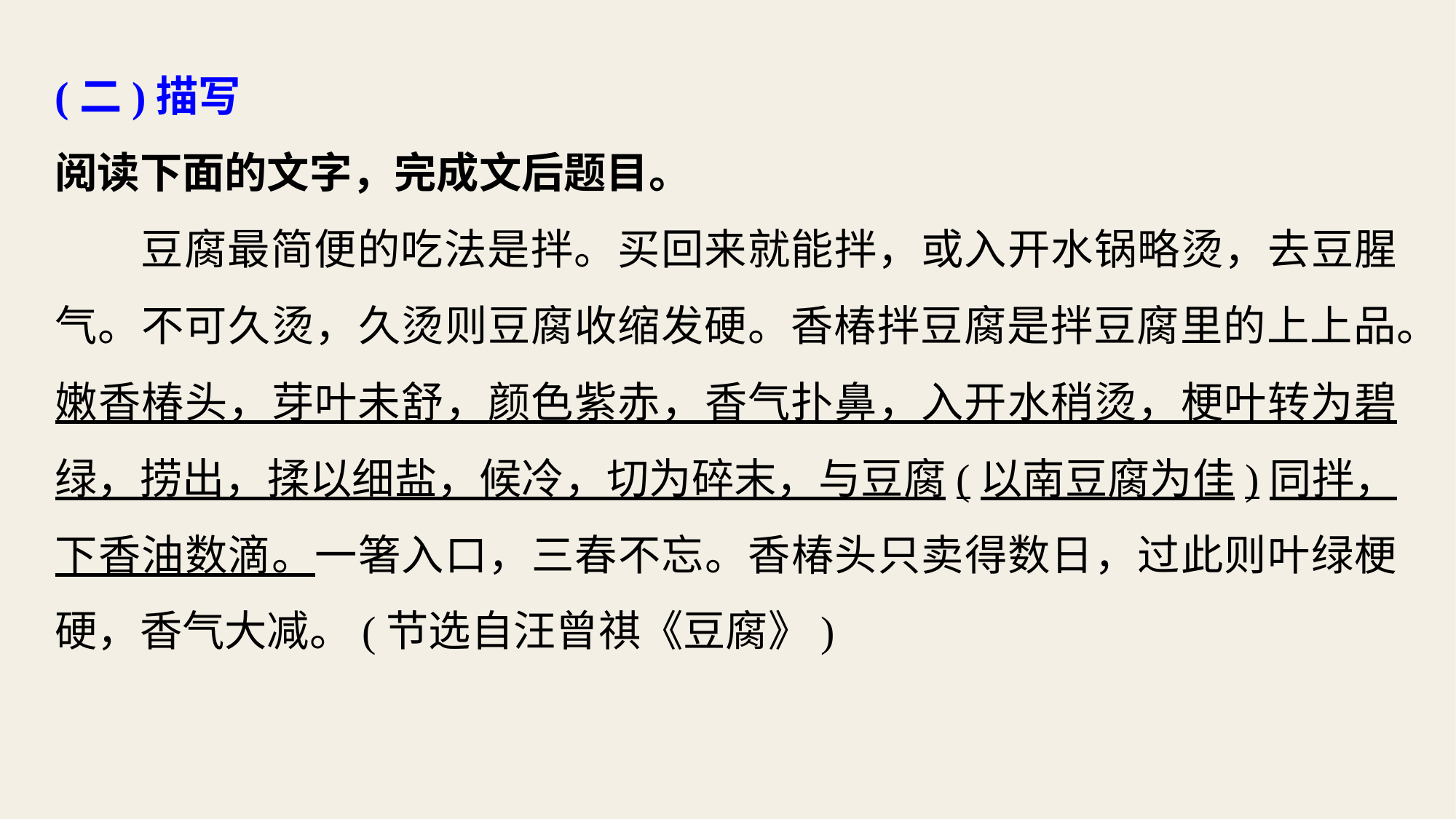

(二)描写
阅读下面的文字，完成文后题目。
豆腐最简便的吃法是拌。买回来就能拌，或入开水锅略烫，去豆腥气。不可久烫，久烫则豆腐收缩发硬。香椿拌豆腐是拌豆腐里的上上品。嫩香椿头，芽叶未舒，颜色紫赤，香气扑鼻，入开水稍烫，梗叶转为碧绿，捞出，揉以细盐，候冷，切为碎末，与豆腐(以南豆腐为佳)同拌，下香油数滴。一箸入口，三春不忘。香椿头只卖得数日，过此则叶绿梗硬，香气大减。(节选自汪曾祺《豆腐》)